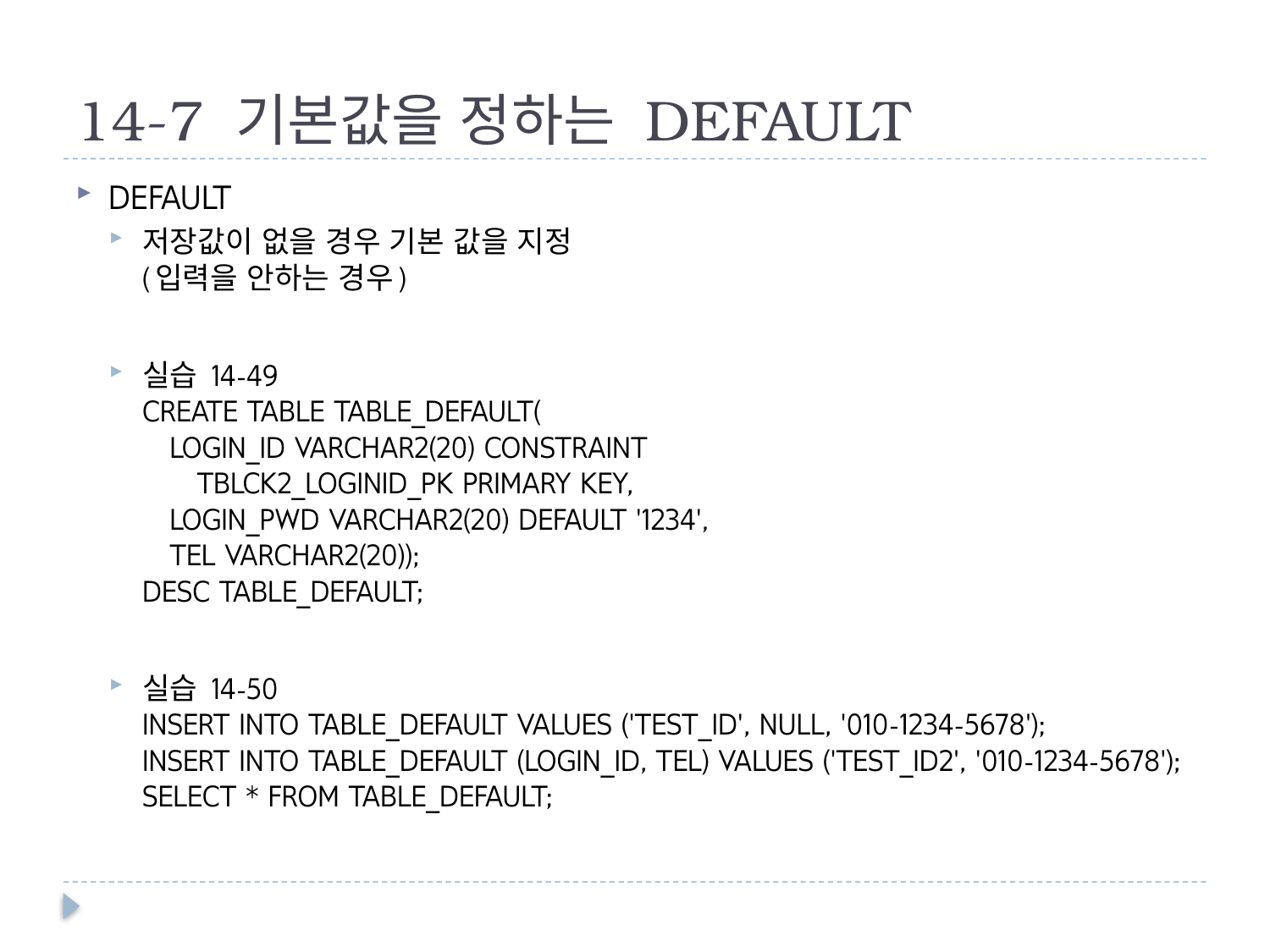

# 14-7 기본값을 정하는 DEFAULT
DEFAULT
저장값이 없을 경우 기본 값을 지정
(입력을 안하는 경우)

실습 14-49
CREATE TABLE TABLE_DEFAULT(
   LOGIN_ID VARCHAR2(20) CONSTRAINT
      TBLCK2_LOGINID_PK PRIMARY KEY,
   LOGIN_PWD VARCHAR2(20) DEFAULT '1234',
   TEL VARCHAR2(20));
DESC TABLE_DEFAULT;

실습 14-50
INSERT INTO TABLE_DEFAULT VALUES ('TEST_ID', NULL, '010-1234-5678');
INSERT INTO TABLE_DEFAULT (LOGIN_ID, TEL) VALUES ('TEST_ID2', '010-1234-5678');
SELECT * FROM TABLE_DEFAULT;